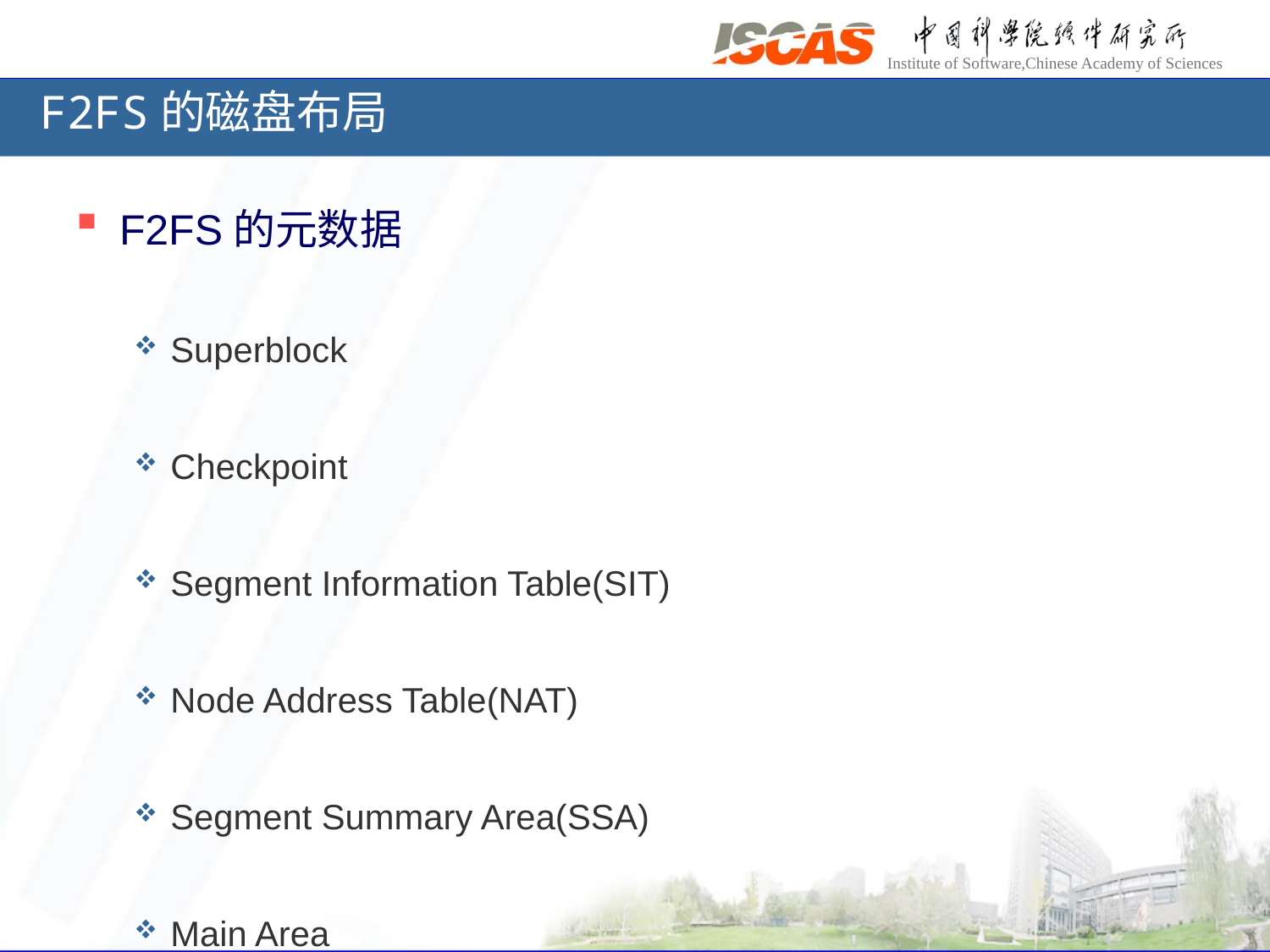

# F2FS的磁盘布局
F2FS的元数据

Superblock

Checkpoint

Segment Information Table(SIT)

Node Address Table(NAT)

Segment Summary Area(SSA)

Main Area